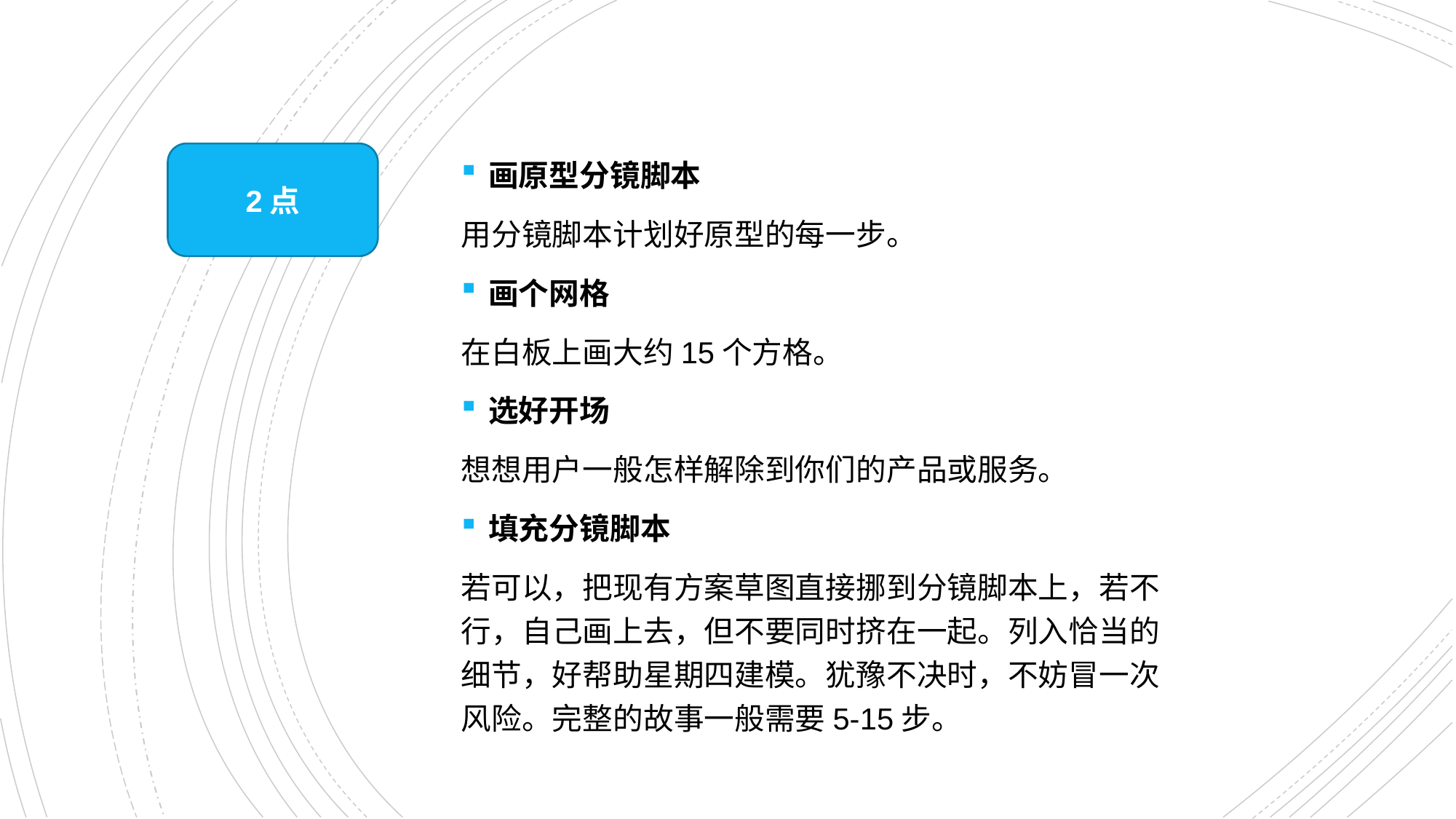

2点
画原型分镜脚本
用分镜脚本计划好原型的每一步。
画个网格
在白板上画大约15个方格。
选好开场
想想用户一般怎样解除到你们的产品或服务。
填充分镜脚本
若可以，把现有方案草图直接挪到分镜脚本上，若不行，自己画上去，但不要同时挤在一起。列入恰当的细节，好帮助星期四建模。犹豫不决时，不妨冒一次风险。完整的故事一般需要5-15步。